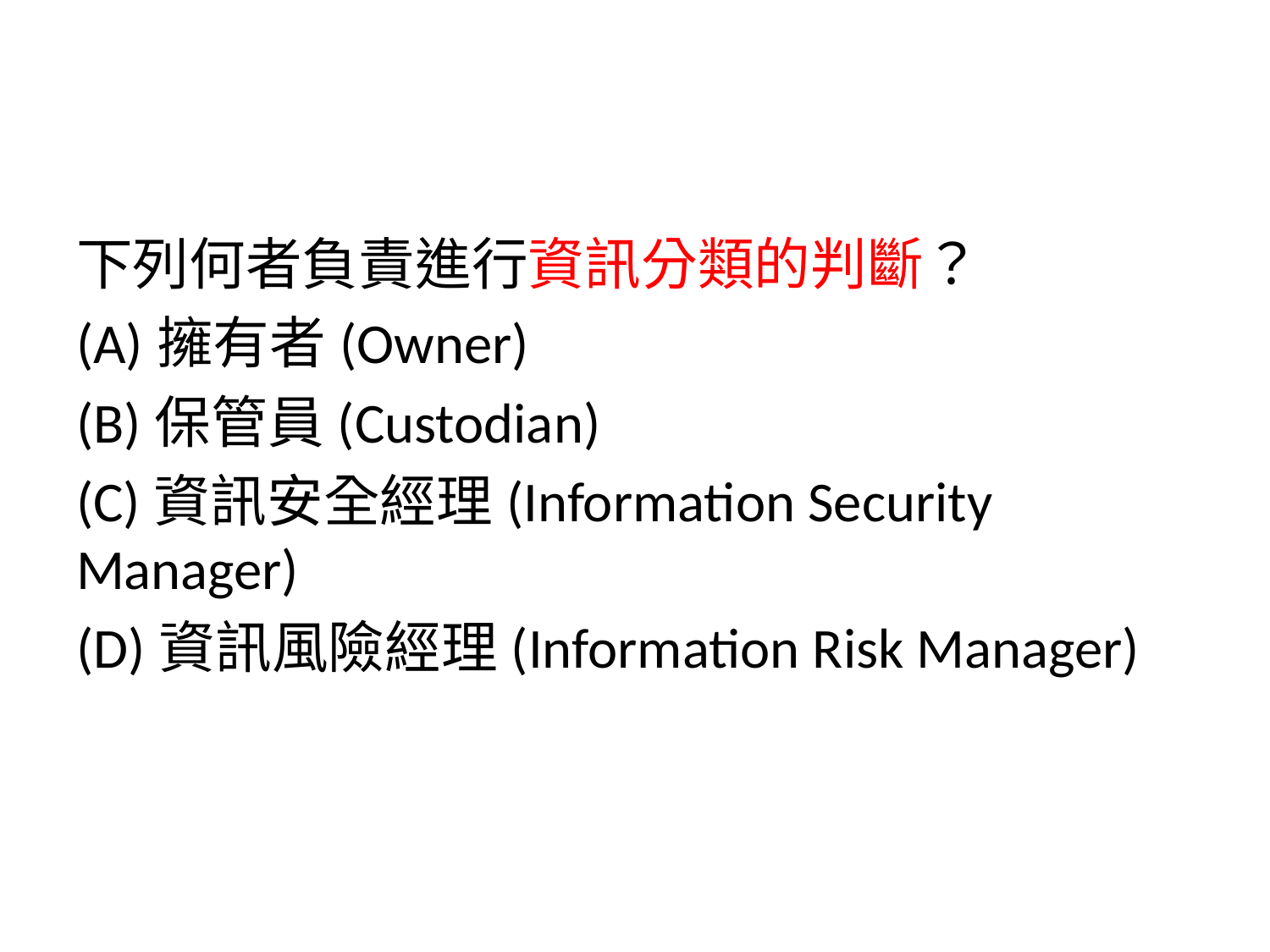

下列何者負責進行資訊分類的判斷？
(A)擁有者(Owner)
(B)保管員(Custodian)
(C)資訊安全經理(Information Security Manager)
(D)資訊風險經理(Information Risk Manager)